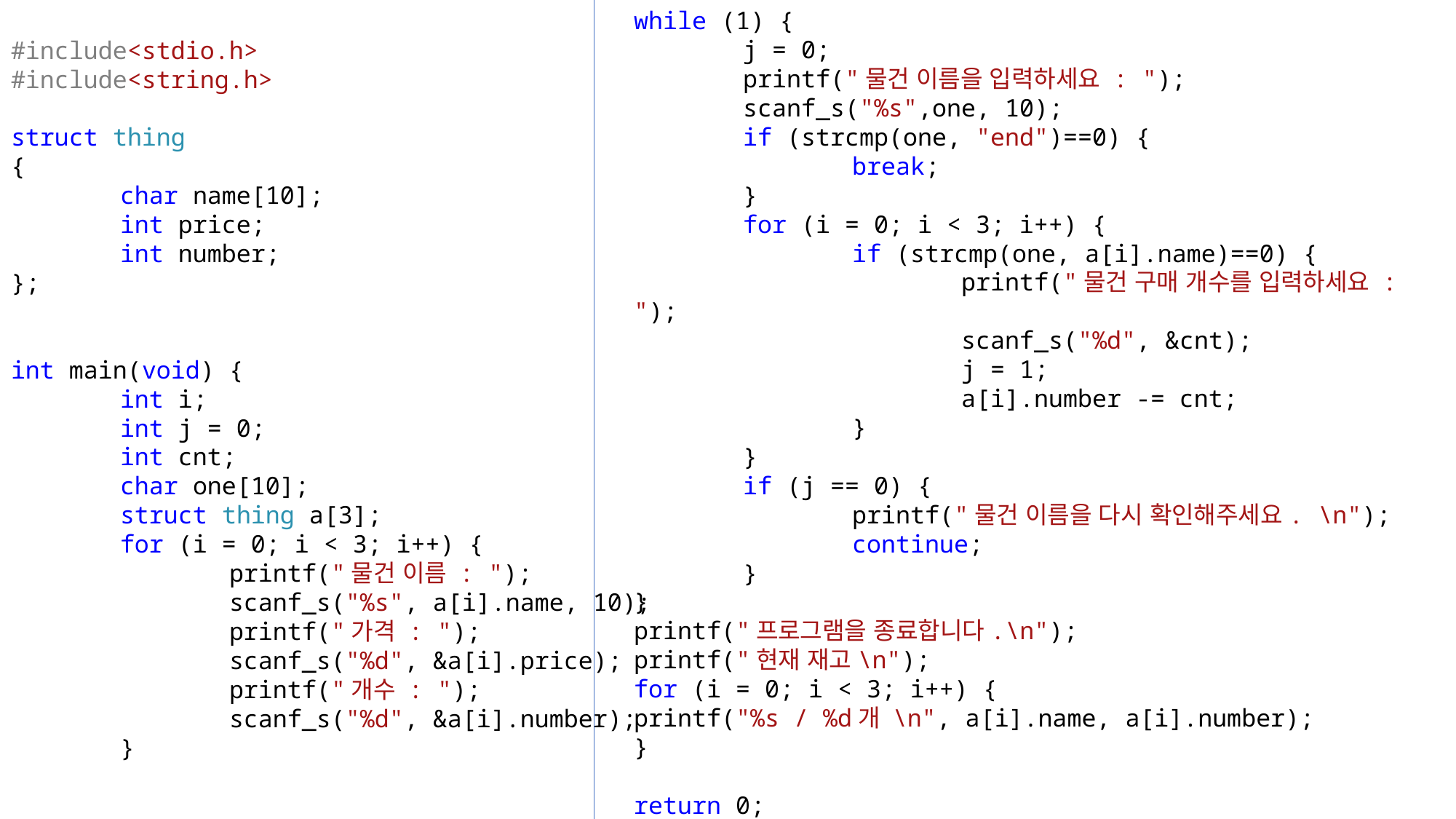

while (1) {
	j = 0;
	printf("물건 이름을 입력하세요 : ");
	scanf_s("%s",one, 10);
	if (strcmp(one, "end")==0) {
		break;
	}
	for (i = 0; i < 3; i++) {
		if (strcmp(one, a[i].name)==0) {
			printf("물건 구매 개수를 입력하세요 : ");
			scanf_s("%d", &cnt);
			j = 1;
			a[i].number -= cnt;
		}
	}
	if (j == 0) {
		printf("물건 이름을 다시 확인해주세요. \n");
		continue;
	}
}
printf("프로그램을 종료합니다.\n");
printf("현재 재고\n");
for (i = 0; i < 3; i++) {
printf("%s / %d개 \n", a[i].name, a[i].number);
}

return 0;
}
#include<stdio.h>
#include<string.h>

struct thing
{
	char name[10];
	int price;
	int number;
};

int main(void) {
	int i;
	int j = 0;
	int cnt;
	char one[10];
	struct thing a[3];
	for (i = 0; i < 3; i++) {
		printf("물건 이름 : ");
		scanf_s("%s", a[i].name, 10);
		printf("가격 : ");
		scanf_s("%d", &a[i].price);
		printf("개수 : ");
		scanf_s("%d", &a[i].number);
	}